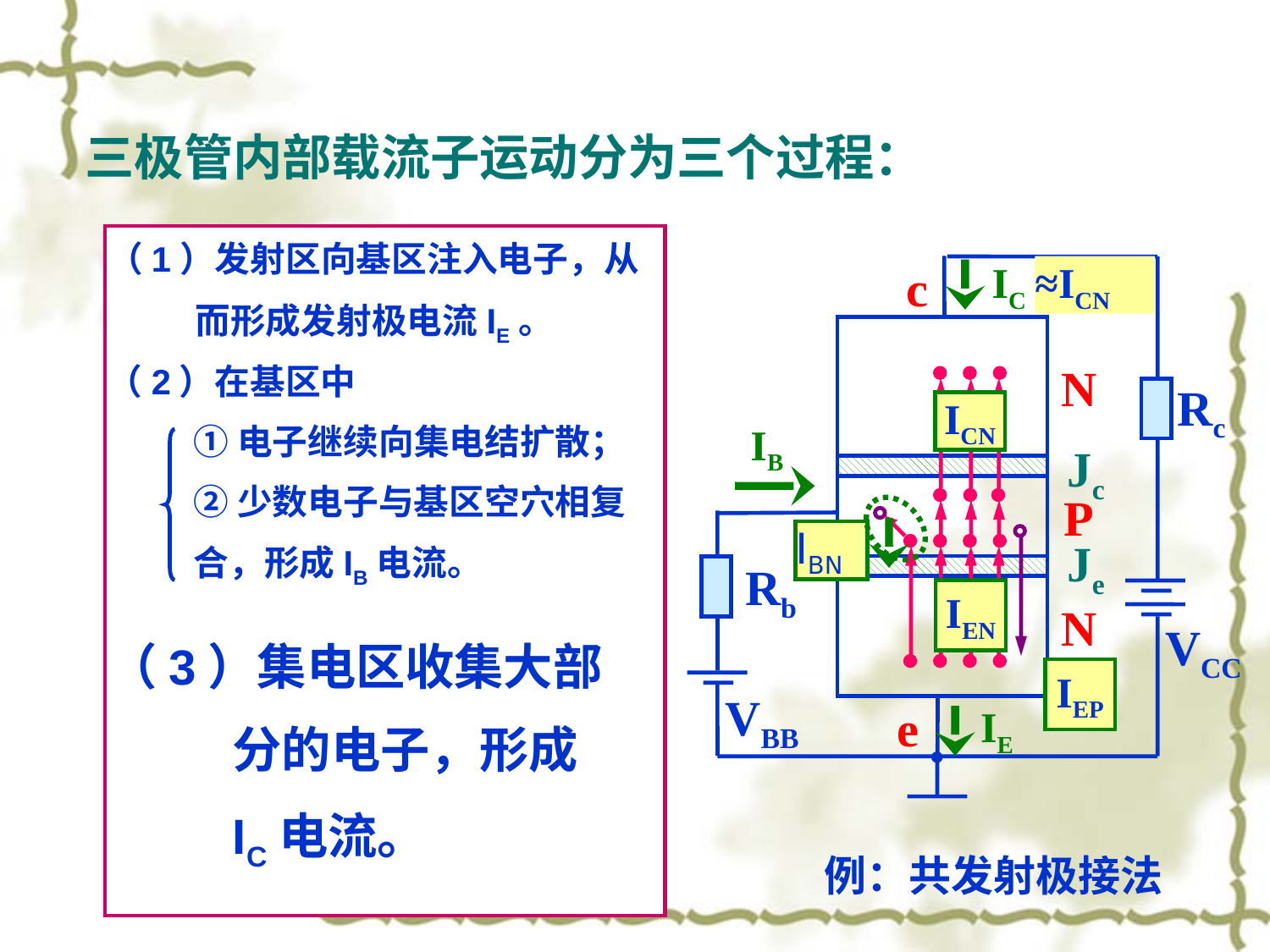

# 三极管内部载流子运动分为三个过程：
（1）发射区向基区注入电子，从而形成发射极电流IE。

IC

c

N
Rc

Jc

P

b
Je

Rb

N

VBB
e

例：共发射极接法
≈ICN

（2）在基区中

ICN
①电子继续向集电结扩散；
IB

②少数电子与基区空穴相复合，形成IB电流。

IBN

IEN
（3）集电区收集大部分的电子，形成IC电流。
VCC

IEP
IE

71